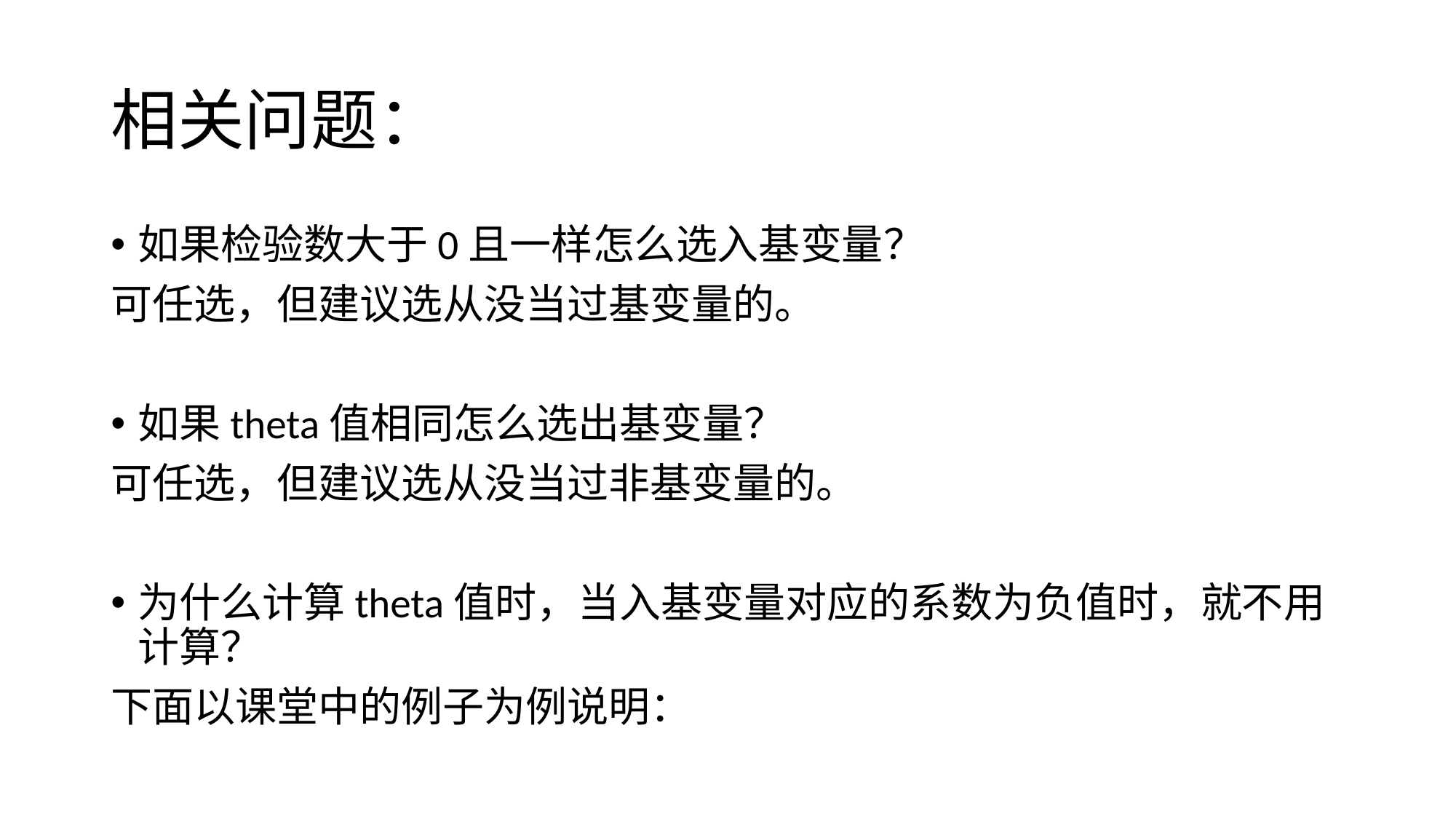

# 相关问题：
如果检验数大于0且一样怎么选入基变量？
可任选，但建议选从没当过基变量的。

如果theta值相同怎么选出基变量？
可任选，但建议选从没当过非基变量的。

为什么计算theta值时，当入基变量对应的系数为负值时，就不用计算？
下面以课堂中的例子为例说明：